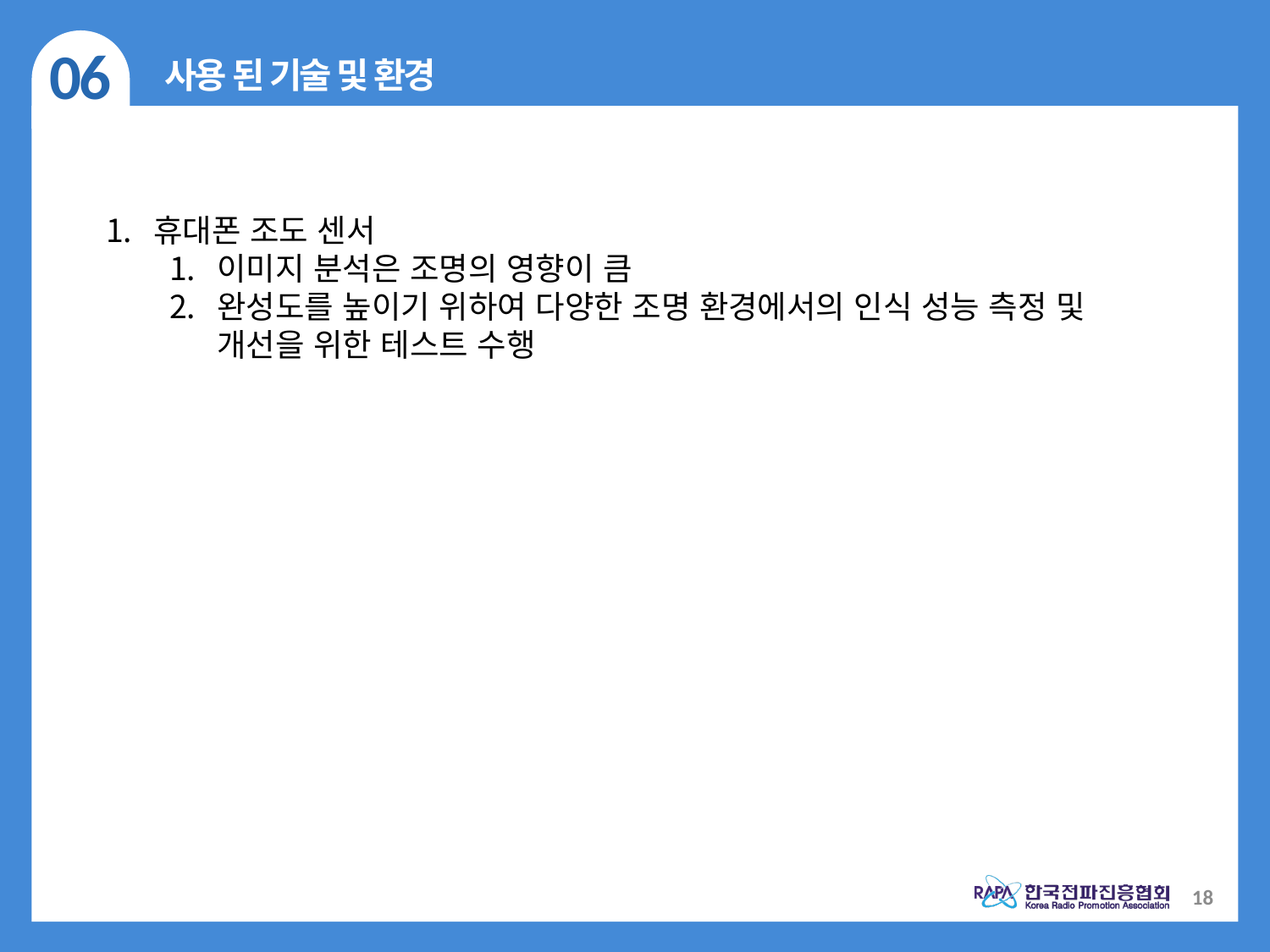

06
사용 된 기술 및 환경
휴대폰 조도 센서
이미지 분석은 조명의 영향이 큼
완성도를 높이기 위하여 다양한 조명 환경에서의 인식 성능 측정 및 개선을 위한 테스트 수행
18